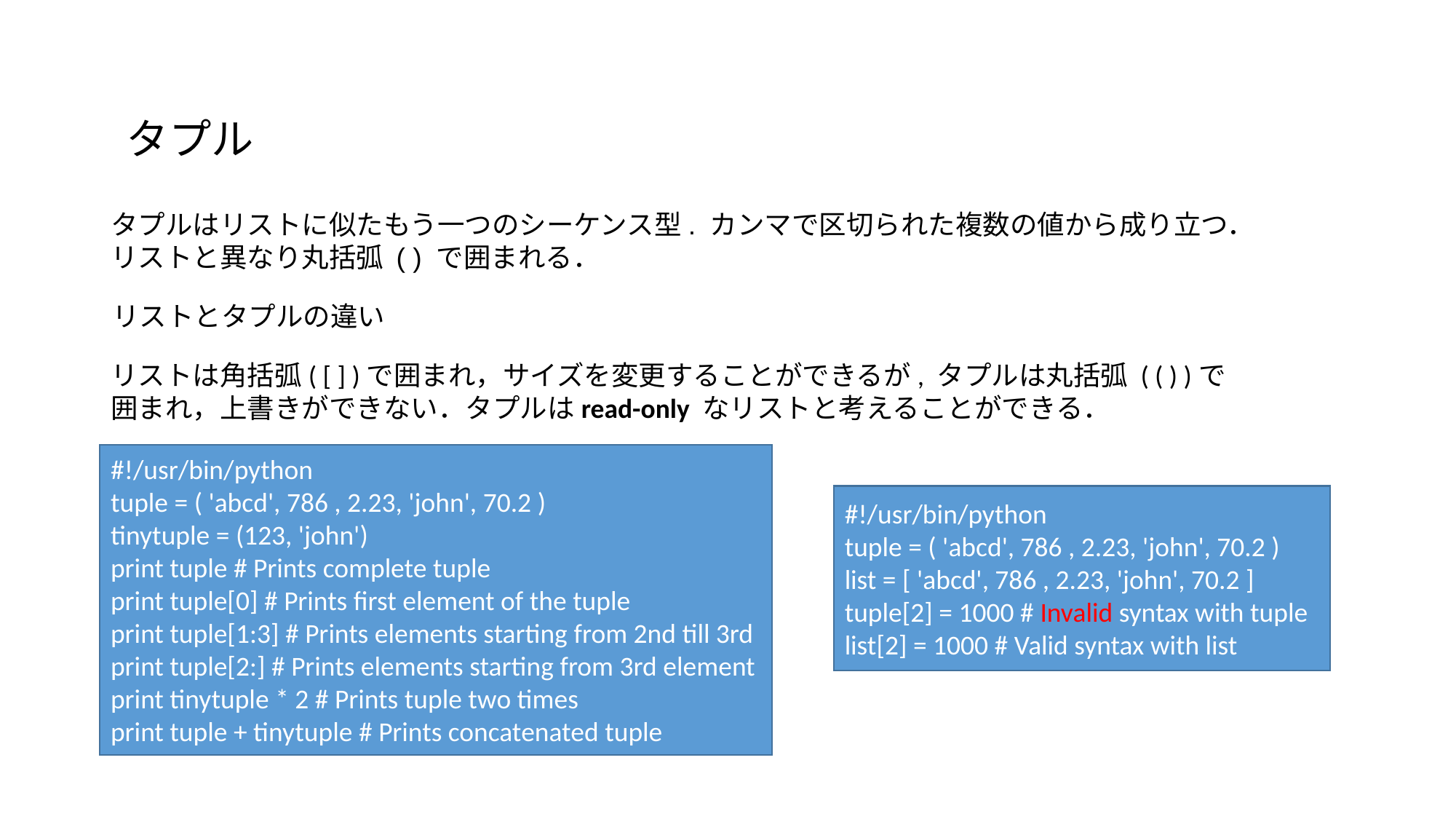

タプル
タプルはリストに似たもう一つのシーケンス型. カンマで区切られた複数の値から成り立つ．
リストと異なり丸括弧 ( ) で囲まれる．
リストとタプルの違い
リストは角括弧( [ ] )で囲まれ，サイズを変更することができるが, タプルは丸括弧 ( ( ) )で囲まれ，上書きができない．タプルはread-only なリストと考えることができる．
#!/usr/bin/python
tuple = ( 'abcd', 786 , 2.23, 'john', 70.2 )
tinytuple = (123, 'john')
print tuple # Prints complete tuple
print tuple[0] # Prints first element of the tuple
print tuple[1:3] # Prints elements starting from 2nd till 3rd
print tuple[2:] # Prints elements starting from 3rd element print tinytuple * 2 # Prints tuple two times
print tuple + tinytuple # Prints concatenated tuple
#!/usr/bin/python
tuple = ( 'abcd', 786 , 2.23, 'john', 70.2 )
list = [ 'abcd', 786 , 2.23, 'john', 70.2 ]
tuple[2] = 1000 # Invalid syntax with tuple
list[2] = 1000 # Valid syntax with list